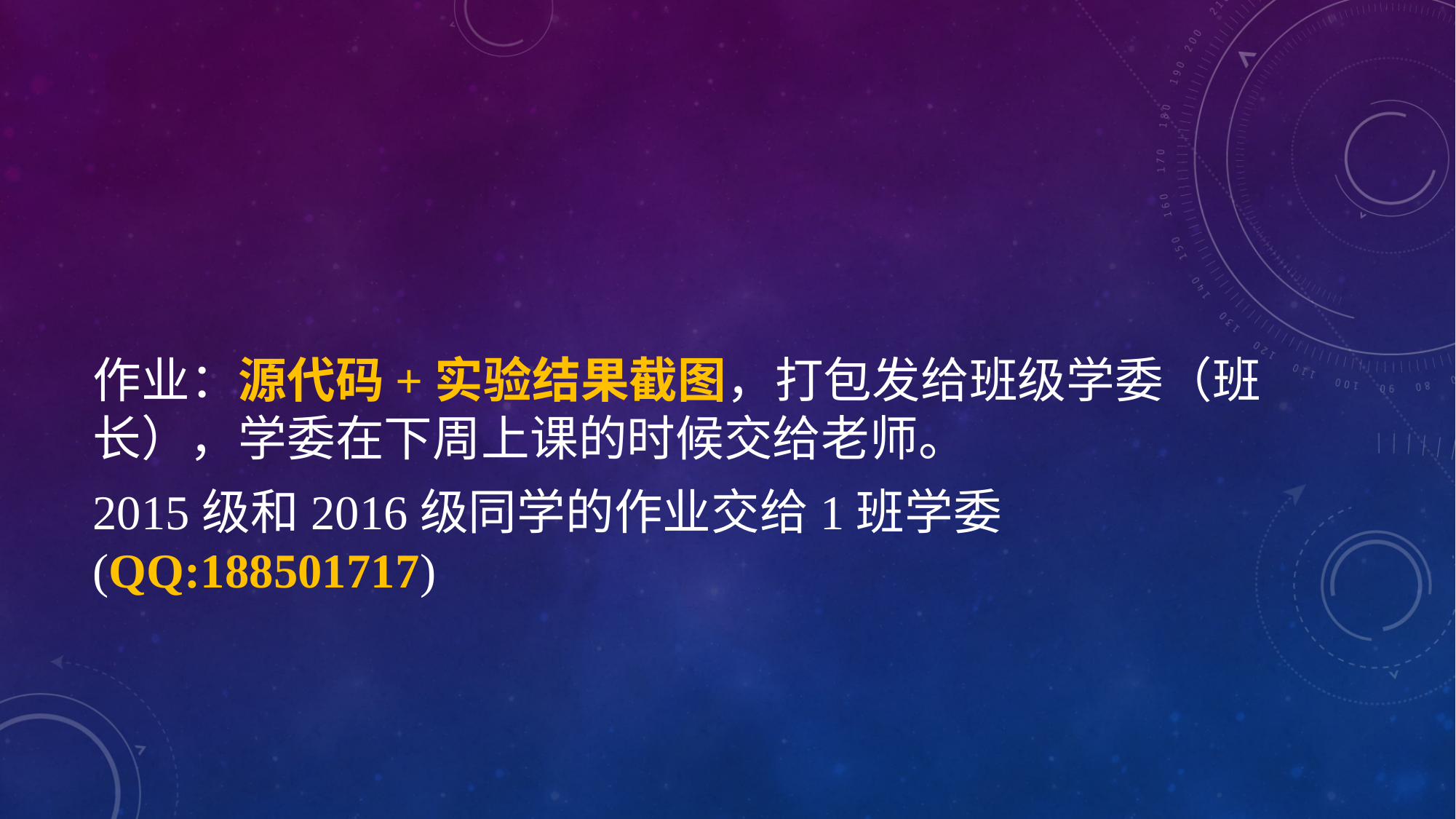

#
作业：源代码+实验结果截图，打包发给班级学委（班长），学委在下周上课的时候交给老师。
2015级和2016级同学的作业交给1班学委(QQ:188501717)